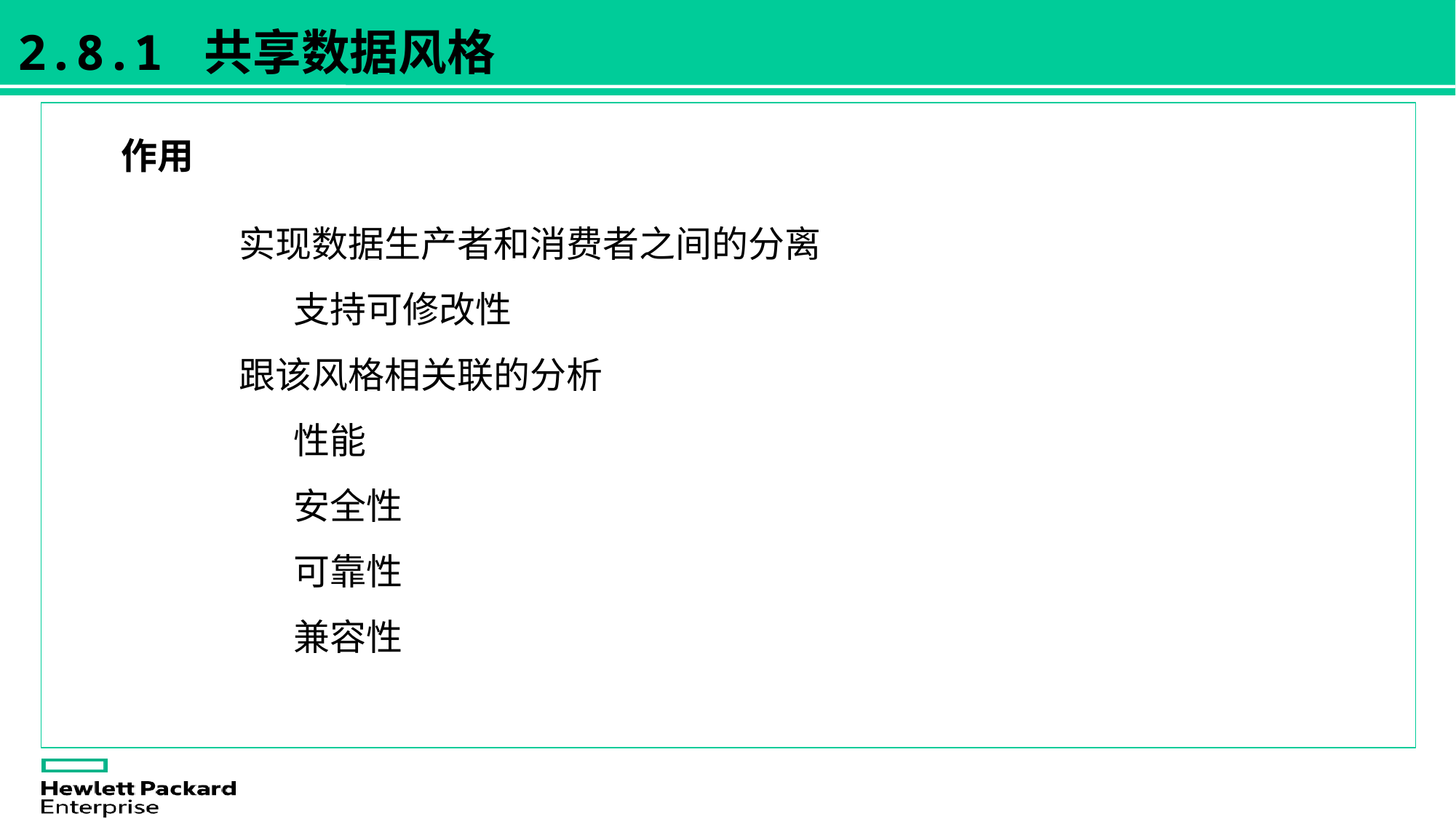

2.8.1 共享数据风格

作用
实现数据生产者和消费者之间的分离
支持可修改性
跟该风格相关联的分析
性能
安全性
可靠性
兼容性